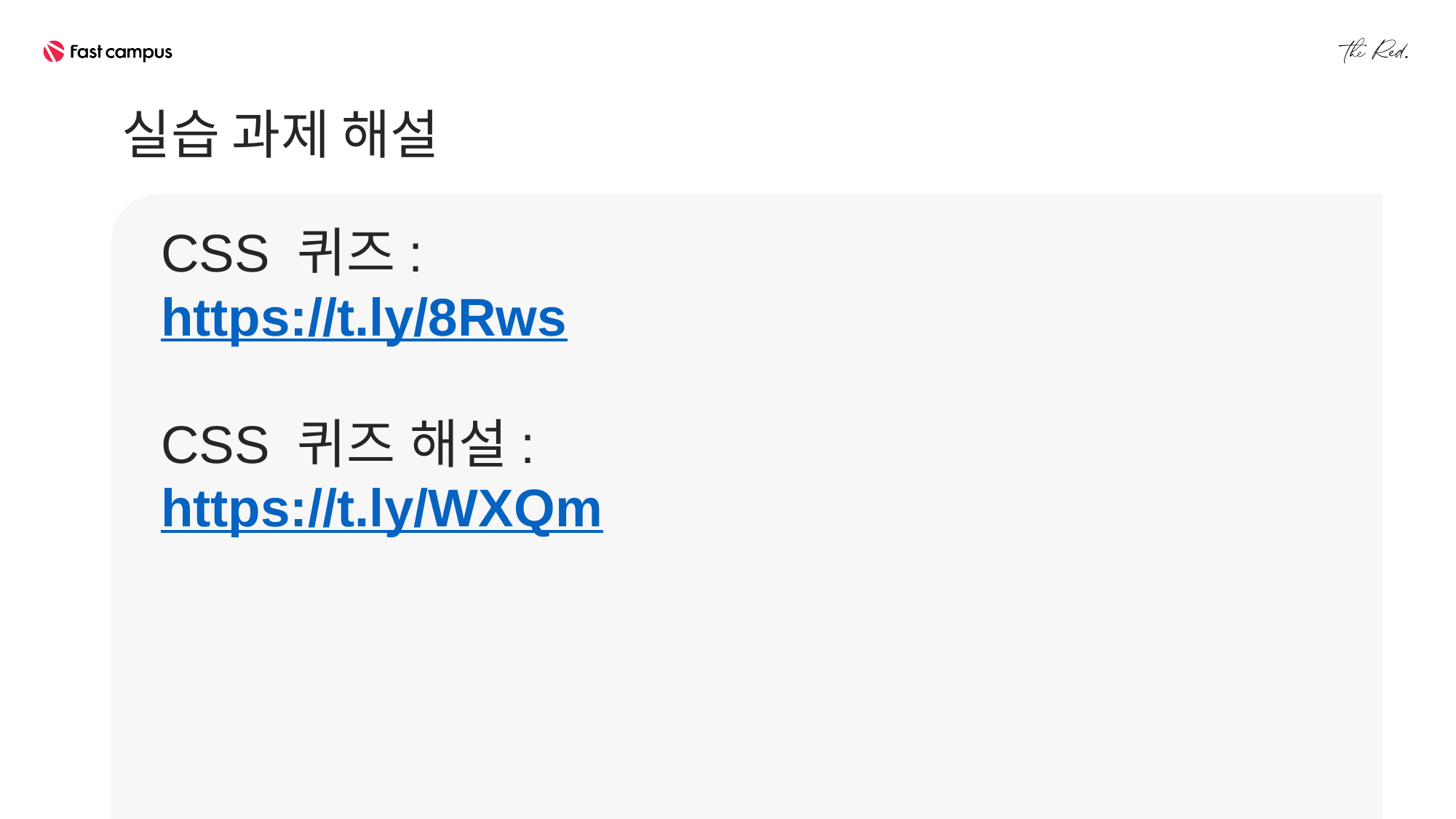

실습 과제 해설
CSS 퀴즈:
https://t.ly/8Rws

CSS 퀴즈 해설:
https://t.ly/WXQm